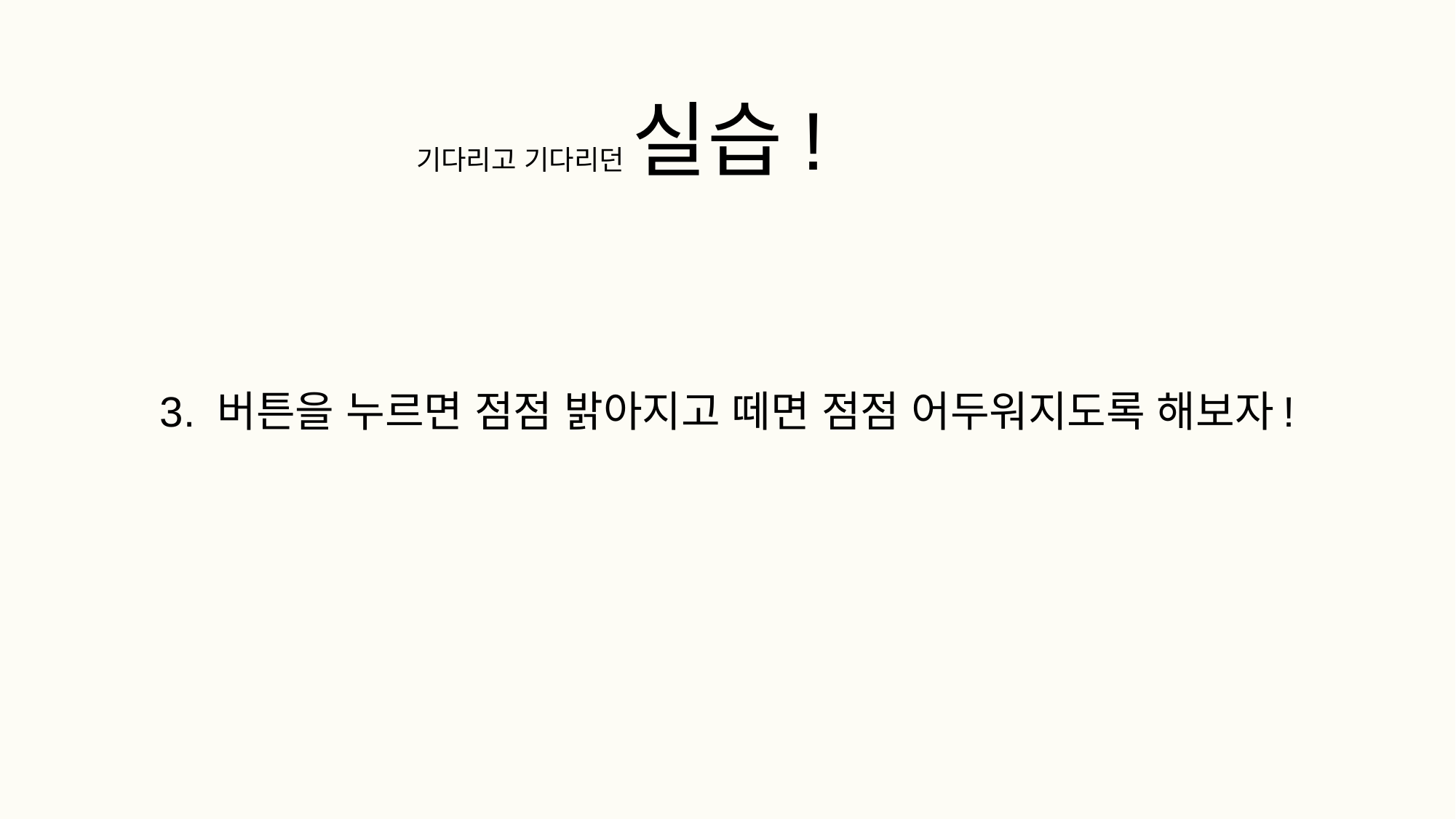

기다리고 기다리던 실습!
3. 버튼을 누르면 점점 밝아지고 떼면 점점 어두워지도록 해보자!